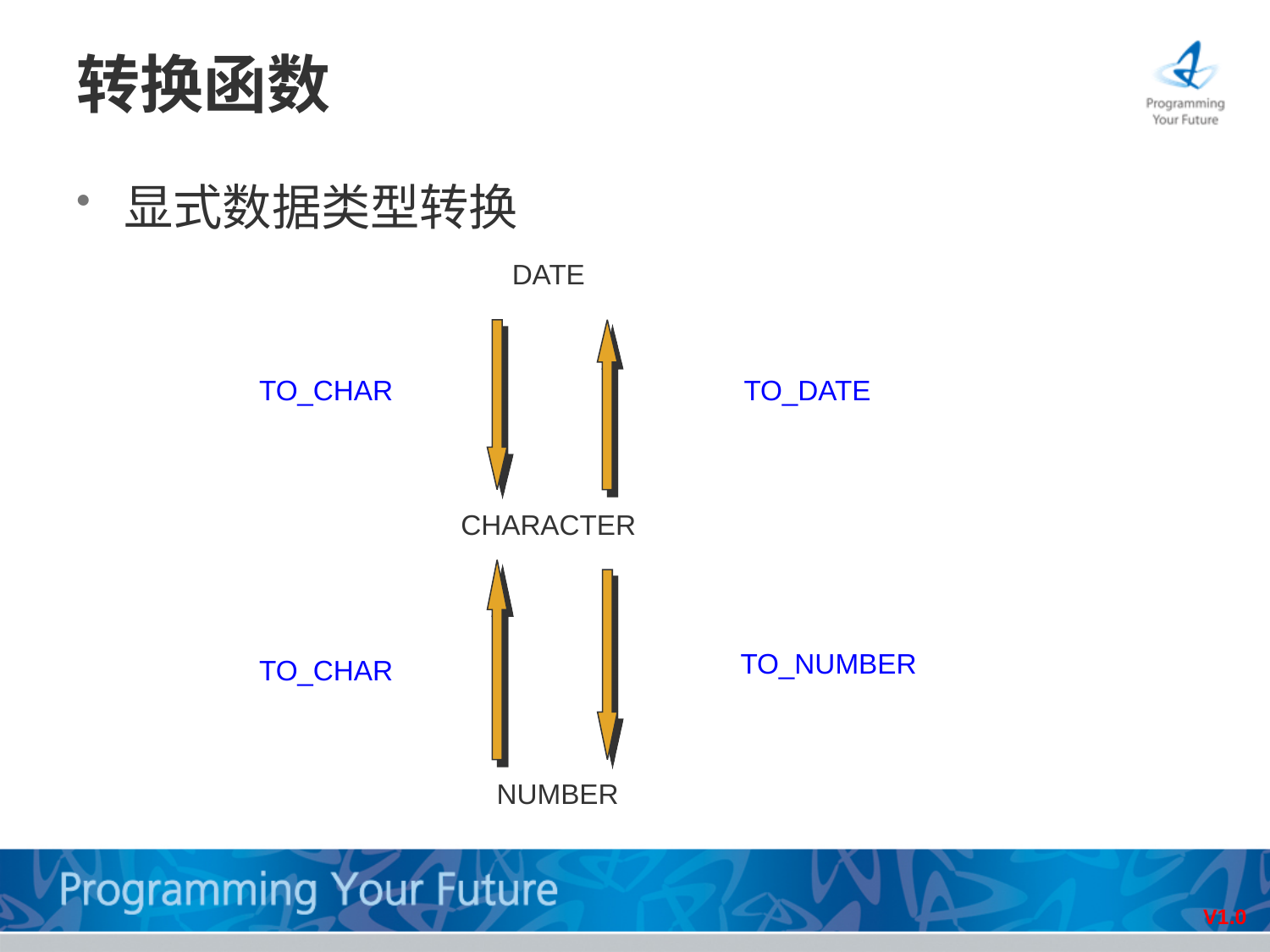

# 转换函数
显式数据类型转换
DATE

TO_CHAR
TO_DATE
CHARACTER

TO_NUMBER
TO_CHAR
NUMBER